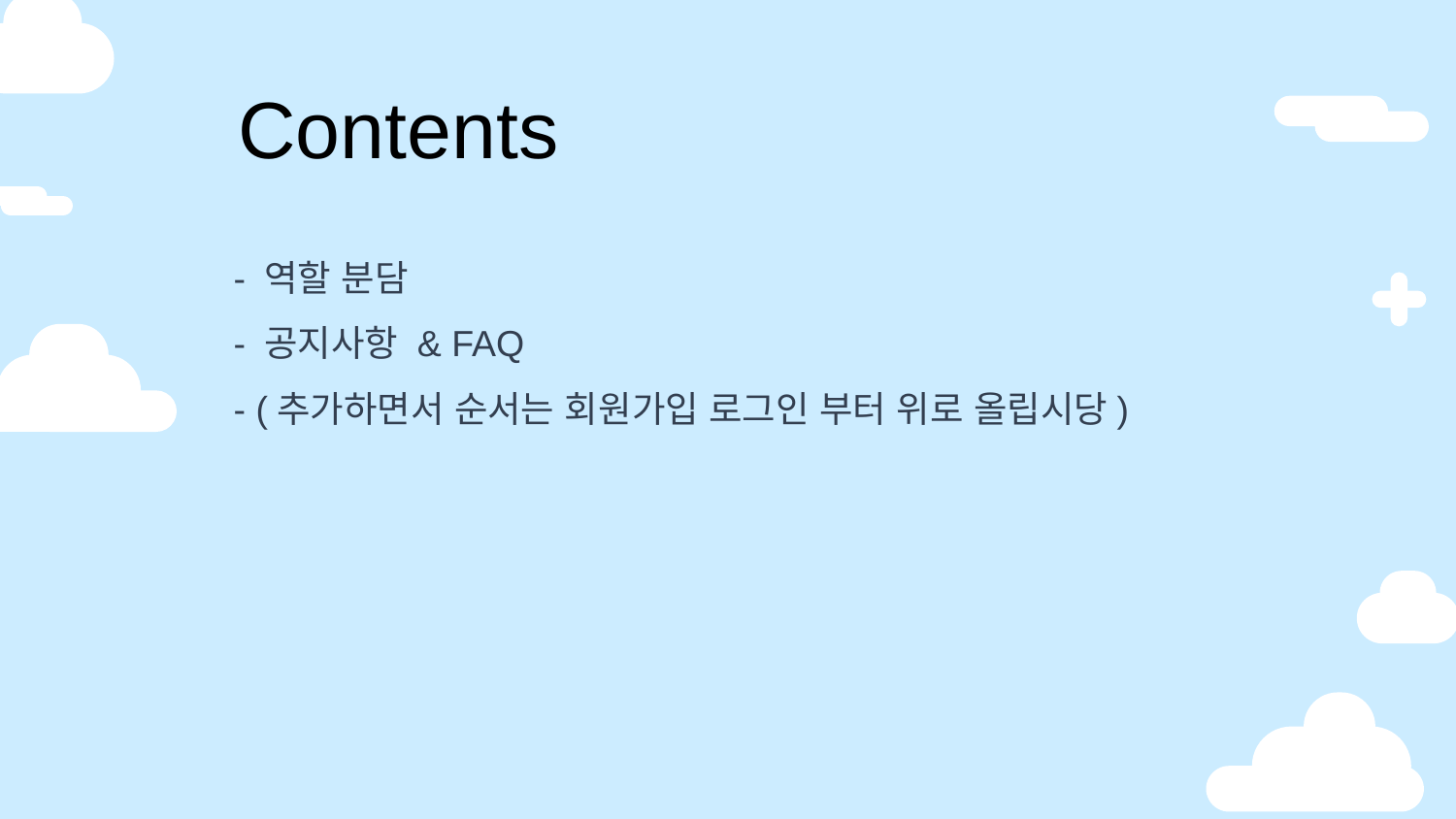

# Contents

- 역할 분담
- 공지사항 & FAQ
- (추가하면서 순서는 회원가입 로그인 부터 위로 올립시당)